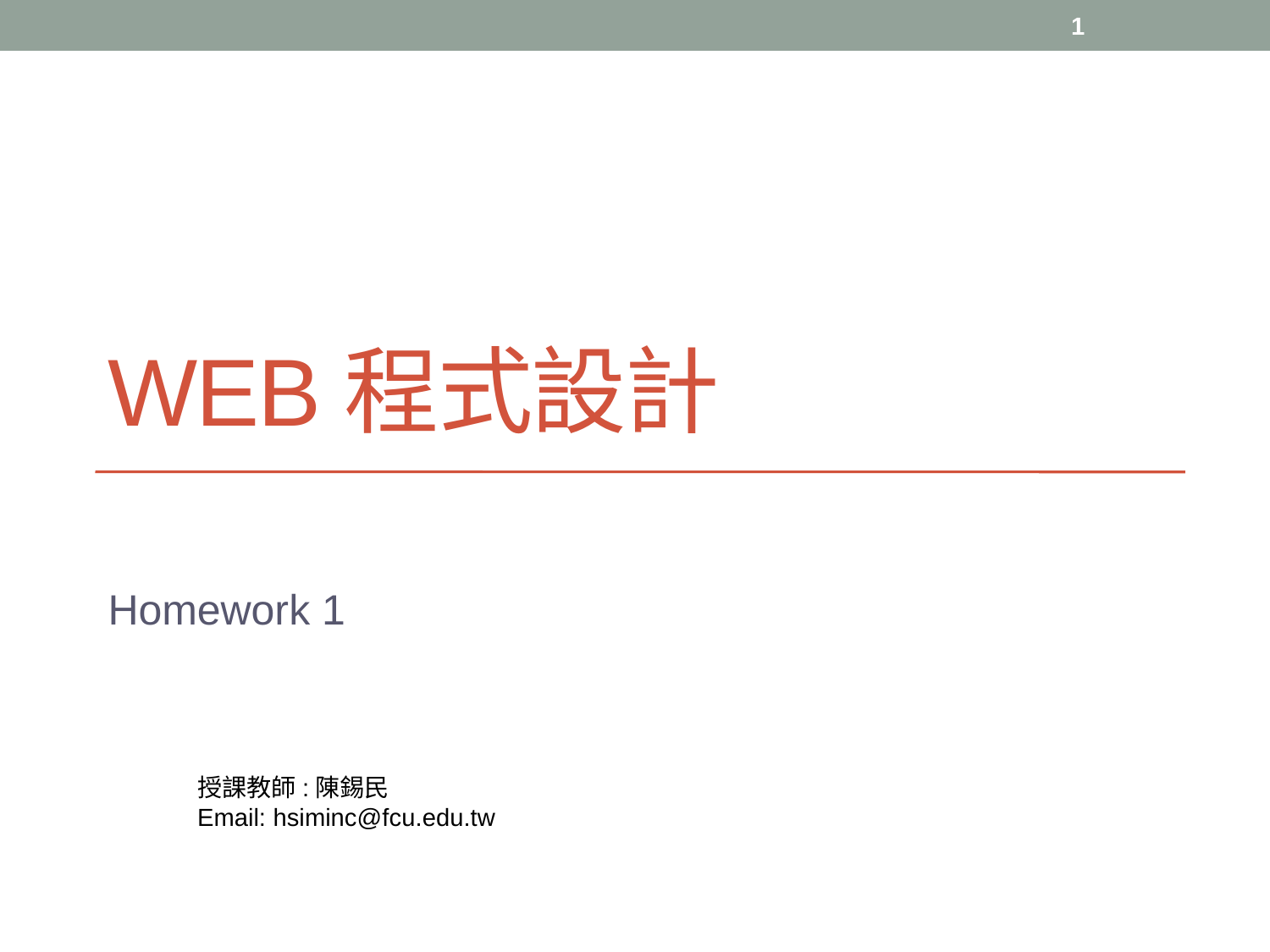

1
# Web程式設計
Homework 1
授課教師:陳錫民
Email: hsiminc@fcu.edu.tw